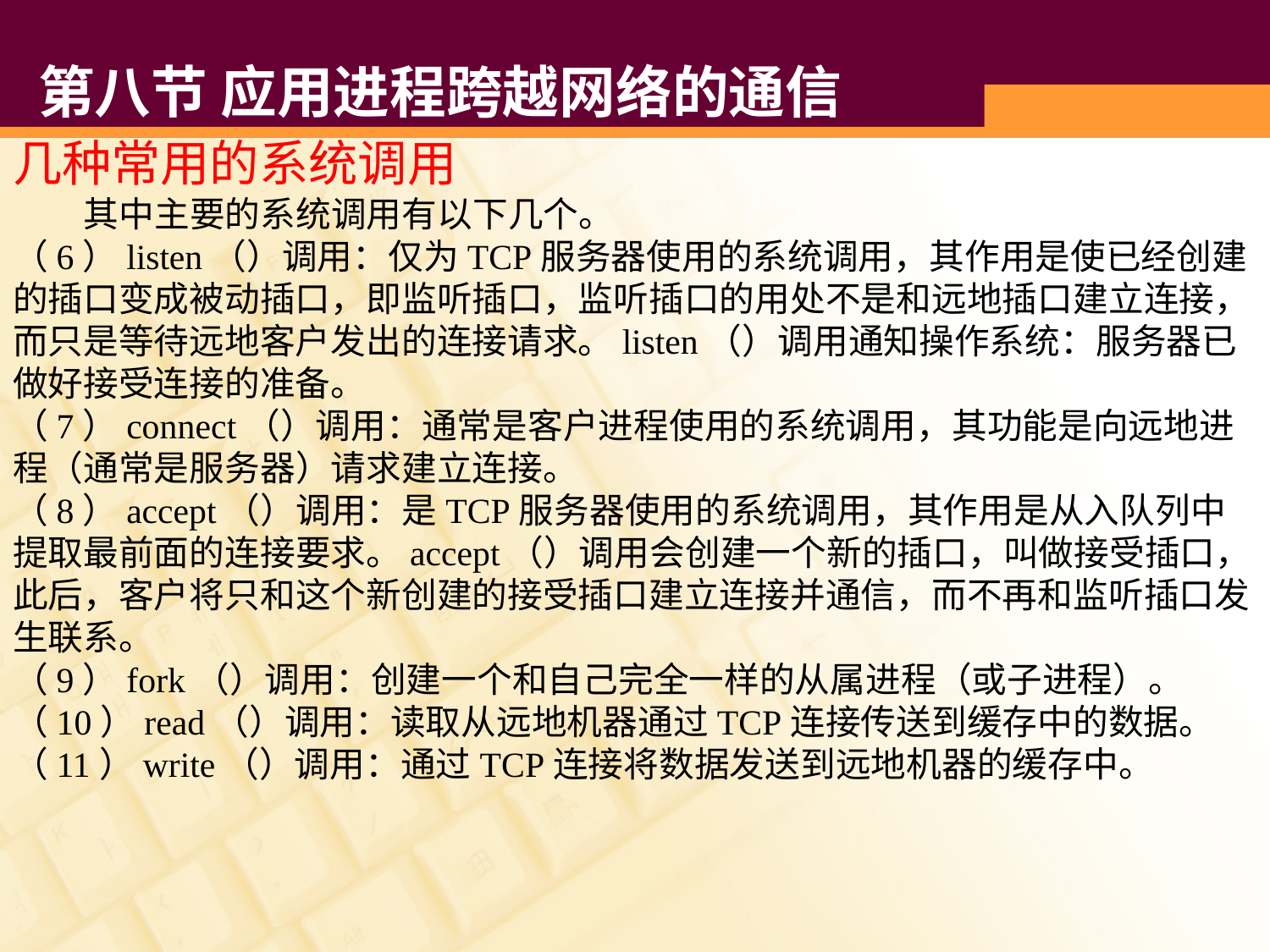

# 第八节 应用进程跨越网络的通信
几种常用的系统调用
        其中主要的系统调用有以下几个。
（6）listen（）调用：仅为TCP服务器使用的系统调用，其作用是使已经创建的插口变成被动插口，即监听插口，监听插口的用处不是和远地插口建立连接，而只是等待远地客户发出的连接请求。listen（）调用通知操作系统：服务器已做好接受连接的准备。
（7）connect（）调用：通常是客户进程使用的系统调用，其功能是向远地进程（通常是服务器）请求建立连接。
（8）accept（）调用：是TCP服务器使用的系统调用，其作用是从入队列中提取最前面的连接要求。accept（）调用会创建一个新的插口，叫做接受插口，此后，客户将只和这个新创建的接受插口建立连接并通信，而不再和监听插口发生联系。
（9）fork（）调用：创建一个和自己完全一样的从属进程（或子进程）。
（10）read（）调用：读取从远地机器通过TCP连接传送到缓存中的数据。
（11）write（）调用：通过TCP连接将数据发送到远地机器的缓存中。